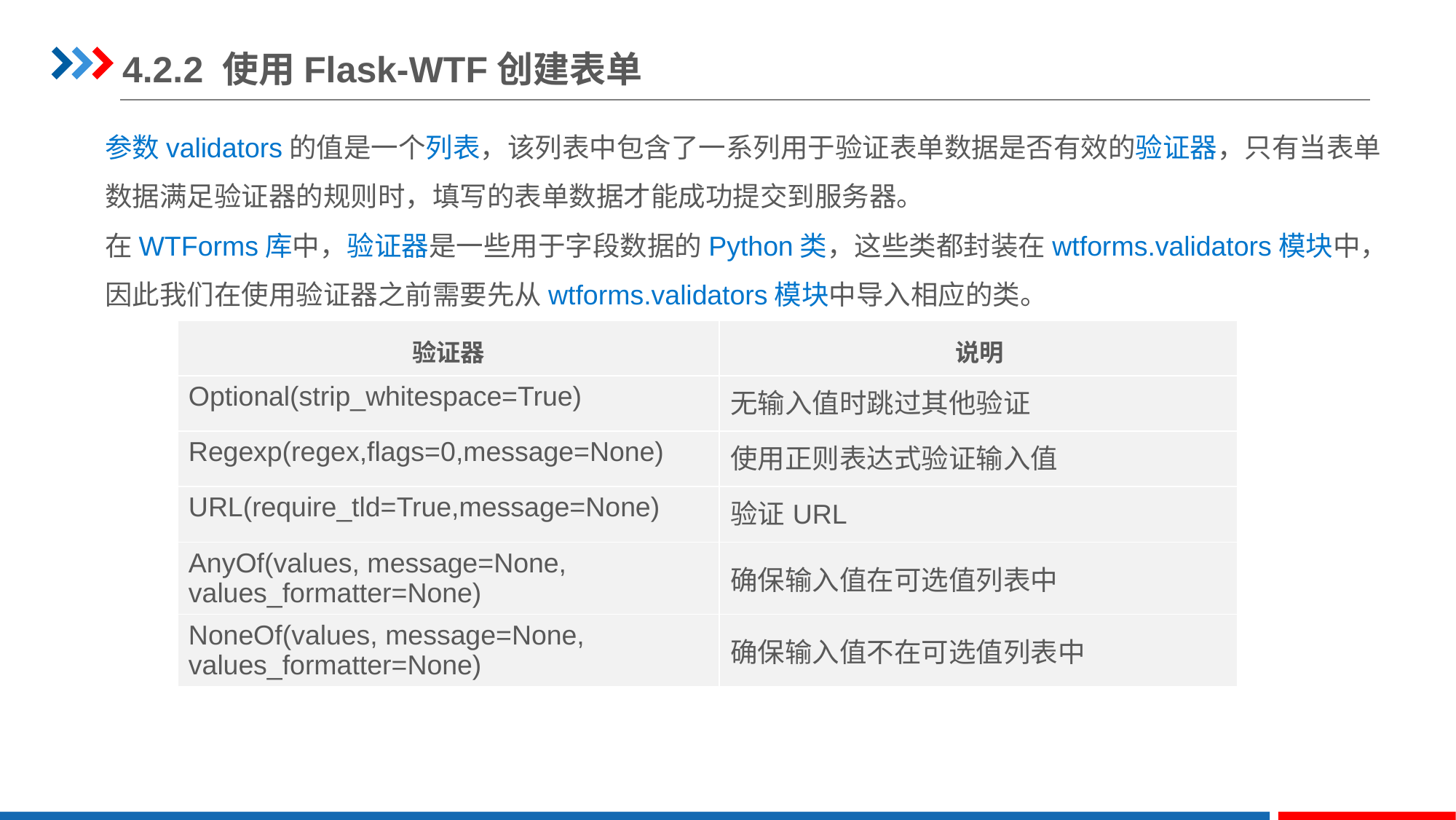

4.2.2 使用Flask-WTF创建表单
参数validators的值是一个列表，该列表中包含了一系列用于验证表单数据是否有效的验证器，只有当表单数据满足验证器的规则时，填写的表单数据才能成功提交到服务器。
在WTForms库中，验证器是一些用于字段数据的Python类，这些类都封装在wtforms.validators模块中，因此我们在使用验证器之前需要先从wtforms.validators模块中导入相应的类。
| 验证器 | 说明 |
| --- | --- |
| Optional(strip\_whitespace=True) | 无输入值时跳过其他验证 |
| Regexp(regex,flags=0,message=None) | 使用正则表达式验证输入值 |
| URL(require\_tld=True,message=None) | 验证URL |
| AnyOf(values, message=None, values\_formatter=None) | 确保输入值在可选值列表中 |
| NoneOf(values, message=None, values\_formatter=None) | 确保输入值不在可选值列表中 |